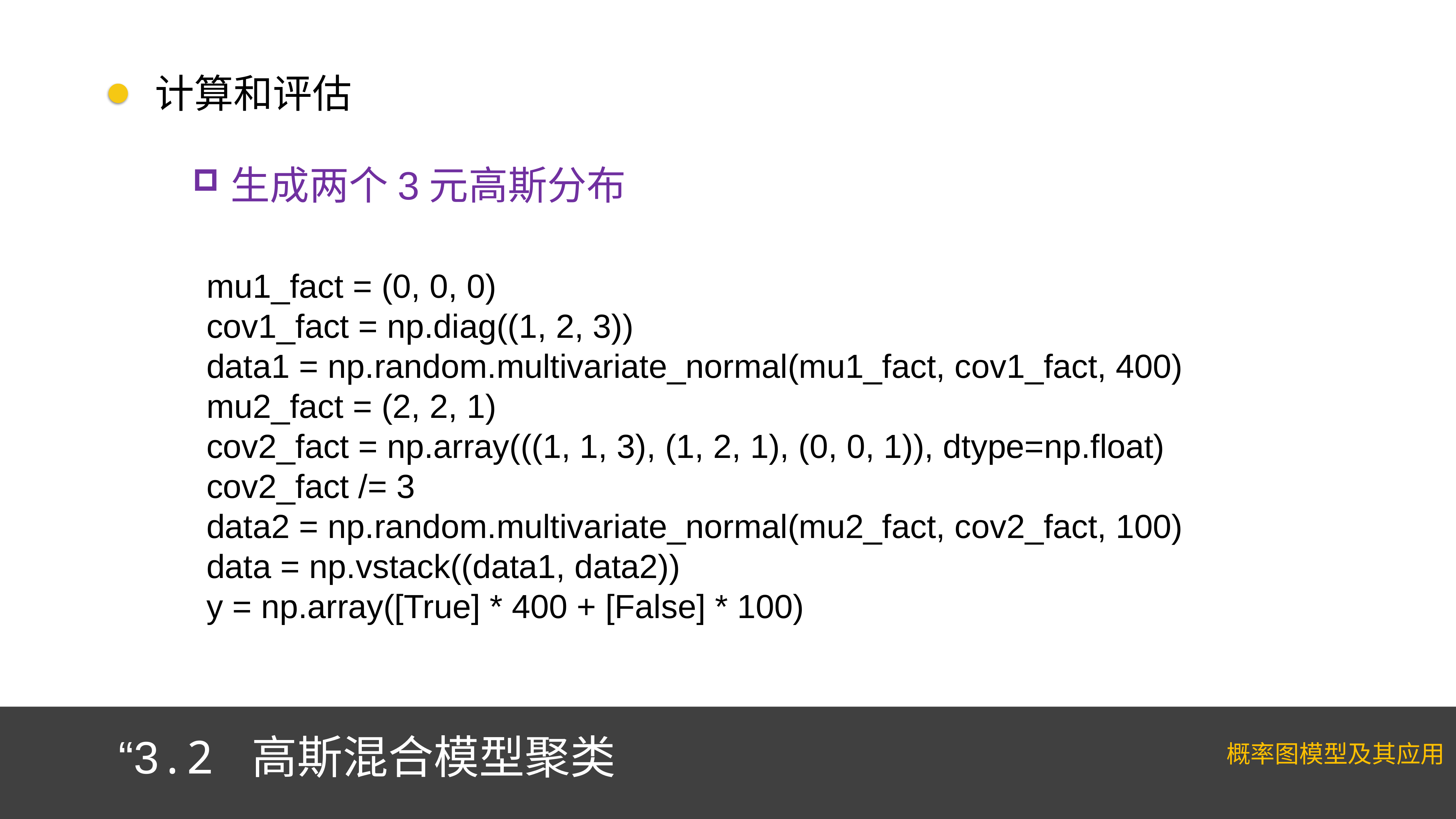

计算和评估
生成两个3元高斯分布

mu1_fact = (0, 0, 0)
cov1_fact = np.diag((1, 2, 3))
data1 = np.random.multivariate_normal(mu1_fact, cov1_fact, 400)
mu2_fact = (2, 2, 1)
cov2_fact = np.array(((1, 1, 3), (1, 2, 1), (0, 0, 1)), dtype=np.float)
cov2_fact /= 3
data2 = np.random.multivariate_normal(mu2_fact, cov2_fact, 100)
data = np.vstack((data1, data2))
y = np.array([True] * 400 + [False] * 100)

“3.2 高斯混合模型聚类